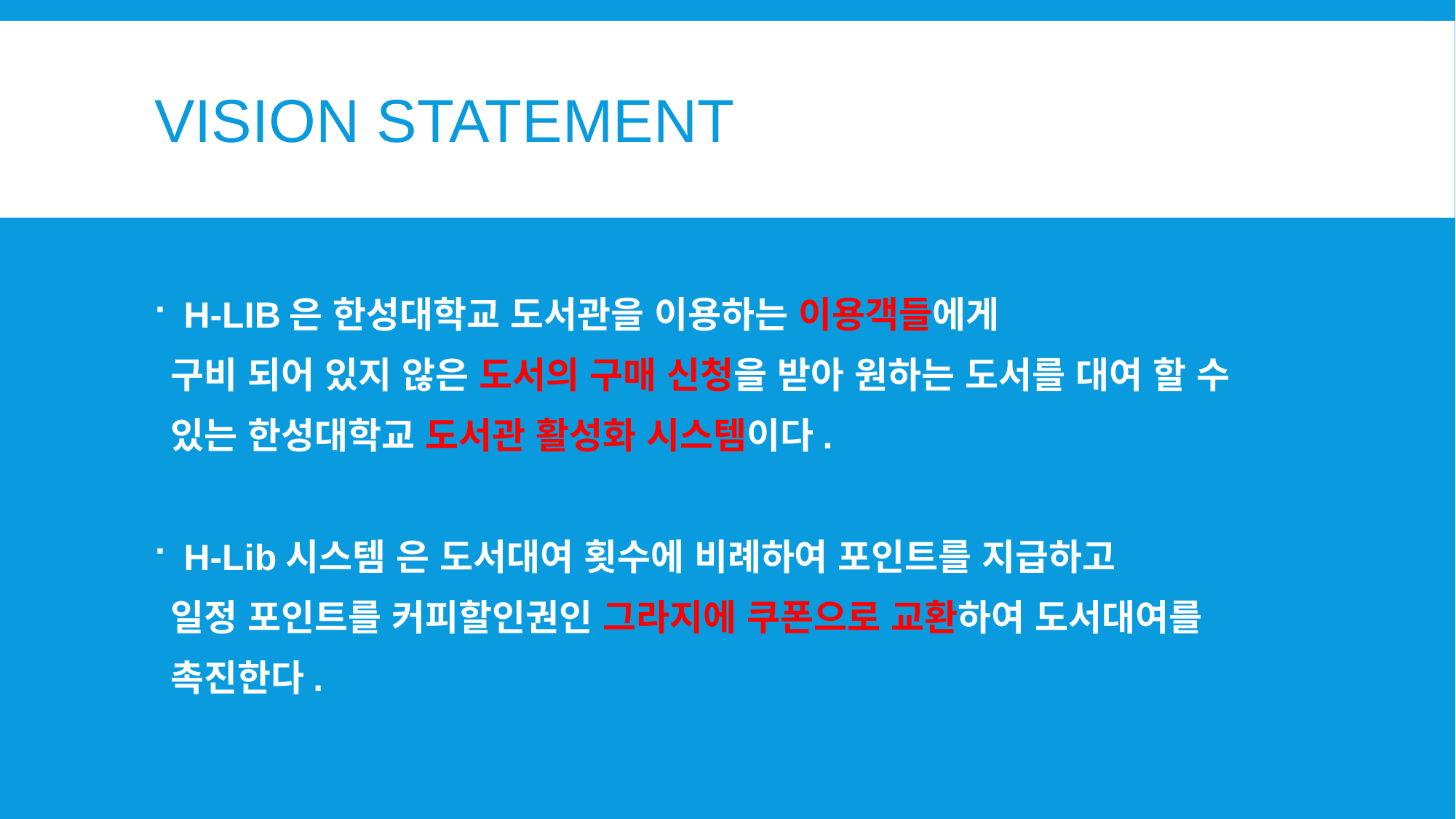

# VISION STATEMENT
 H-LIB은 한성대학교 도서관을 이용하는 이용객들에게
 구비 되어 있지 않은 도서의 구매 신청을 받아 원하는 도서를 대여 할 수
 있는 한성대학교 도서관 활성화 시스템이다.

 H-Lib시스템 은 도서대여 횟수에 비례하여 포인트를 지급하고
 일정 포인트를 커피할인권인 그라지에 쿠폰으로 교환하여 도서대여를
 촉진한다.